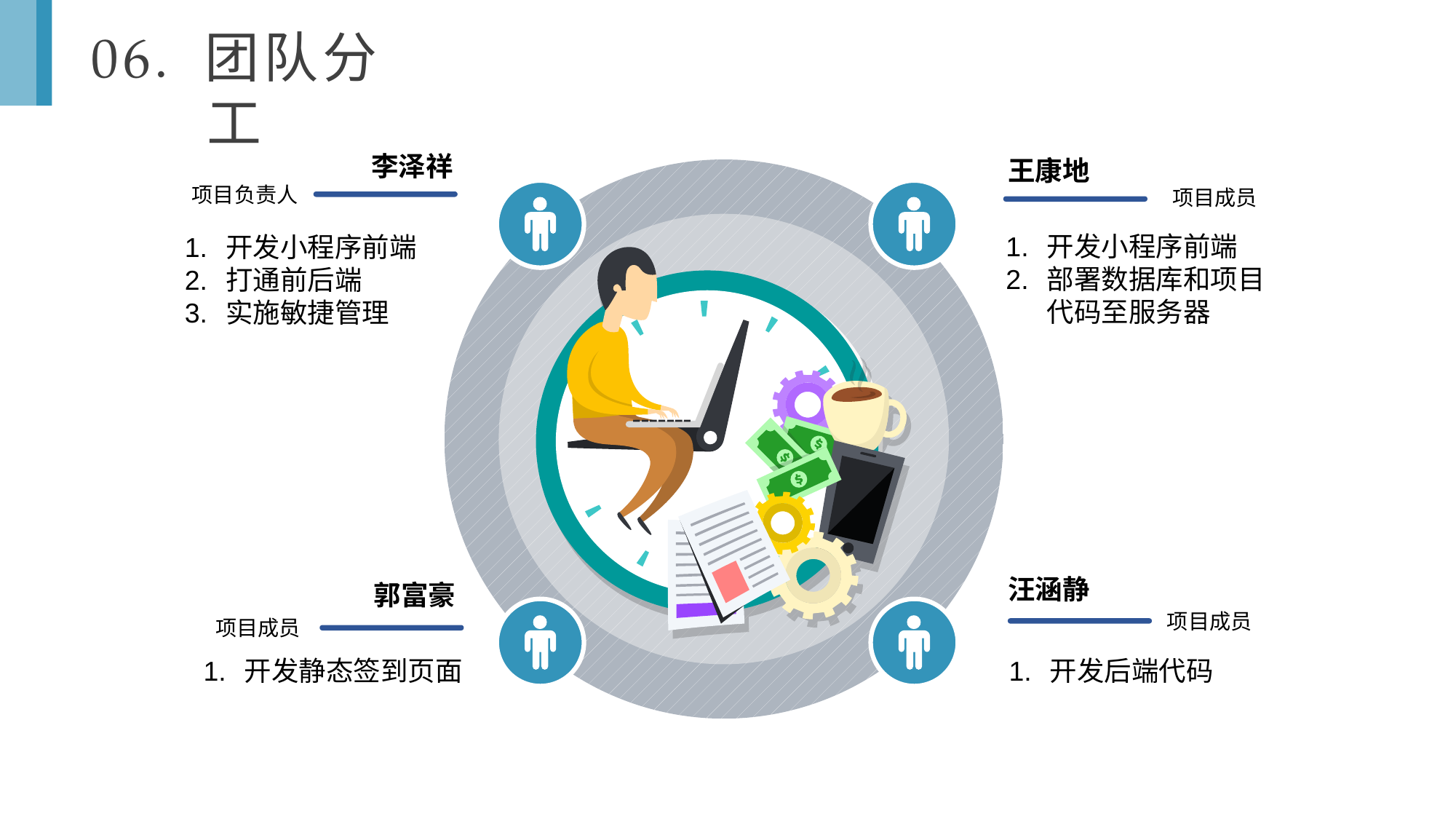

06. 团队分工

李泽祥
王康地

汪涵静
郭富豪

项目负责人
项目成员
开发小程序前端
部署数据库和项目代码至服务器
开发小程序前端
打通前后端
实施敏捷管理

项目成员
项目成员
开发静态签到页面
开发后端代码